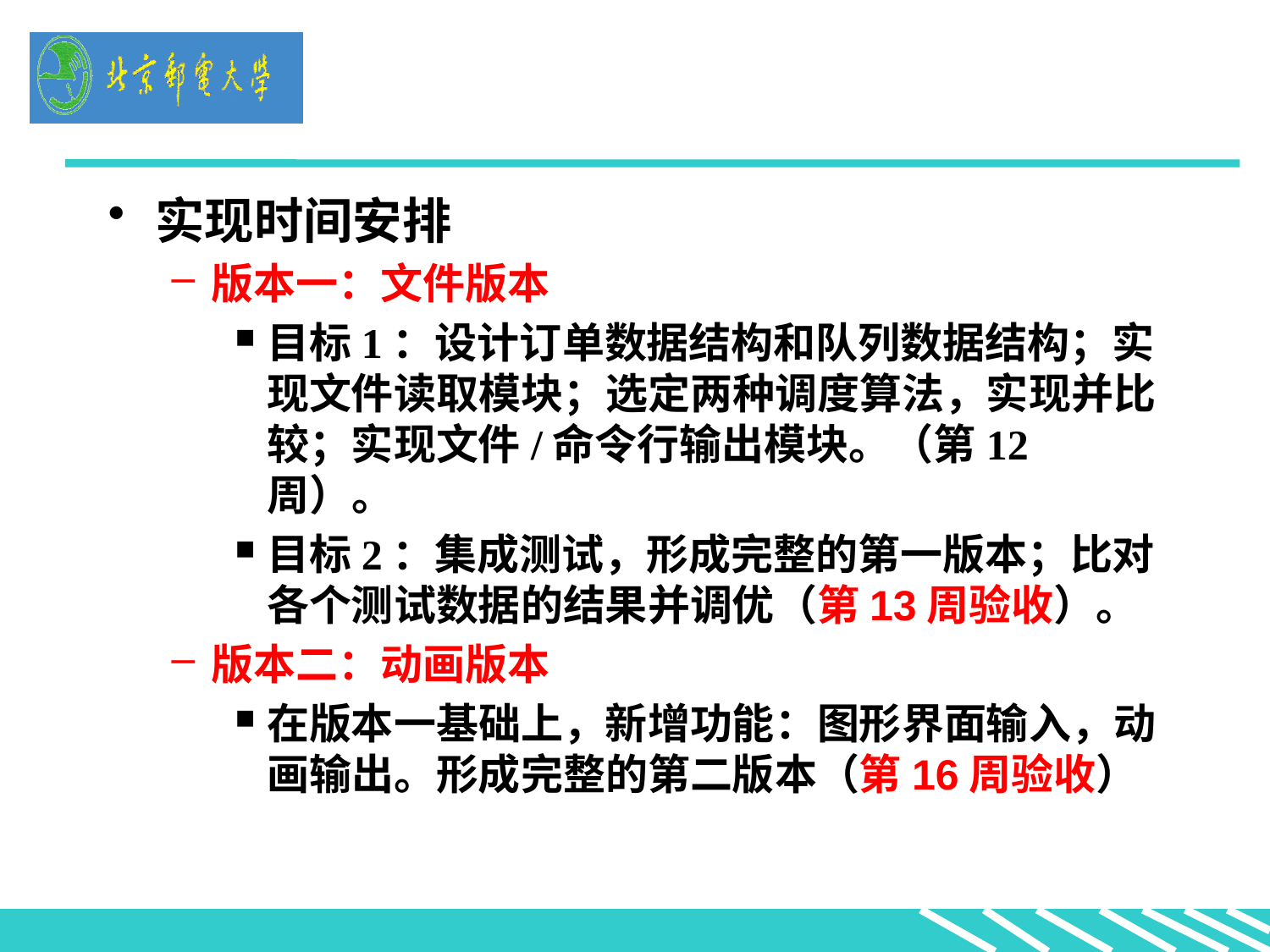

#
实现时间安排
版本一：文件版本
目标1：设计订单数据结构和队列数据结构；实现文件读取模块；选定两种调度算法，实现并比较；实现文件/命令行输出模块。（第12周）。
目标2：集成测试，形成完整的第一版本；比对各个测试数据的结果并调优（第13周验收）。
版本二：动画版本
在版本一基础上，新增功能：图形界面输入，动画输出。形成完整的第二版本（第16周验收）

25